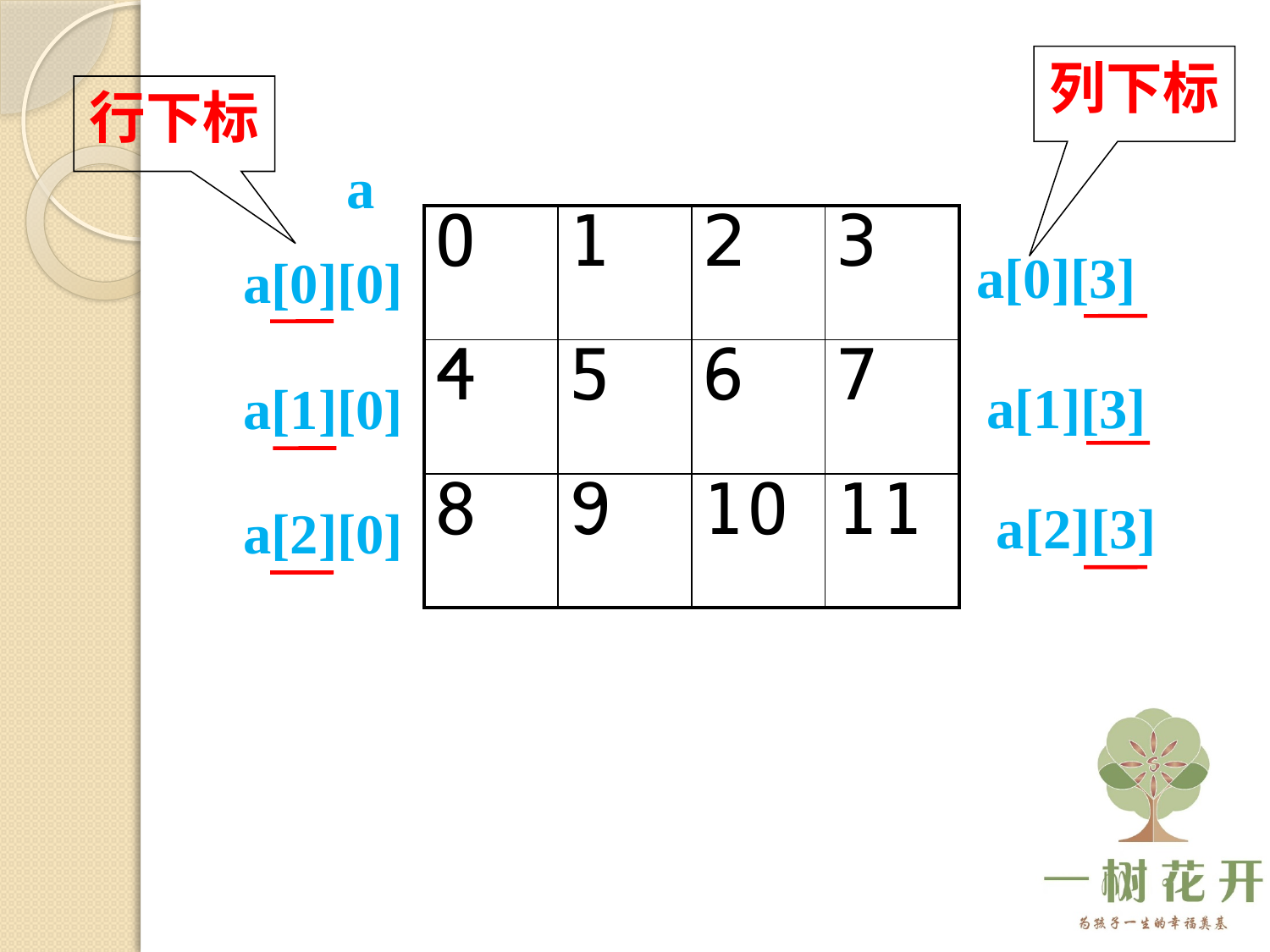

列下标
行下标
a
| 0 | 1 | 2 | 3 |
| --- | --- | --- | --- |
| 4 | 5 | 6 | 7 |
| 8 | 9 | 10 | 11 |
a[0][3]
a[0][0]

a[1][3]
a[1][0]
a[2][3]
a[2][0]